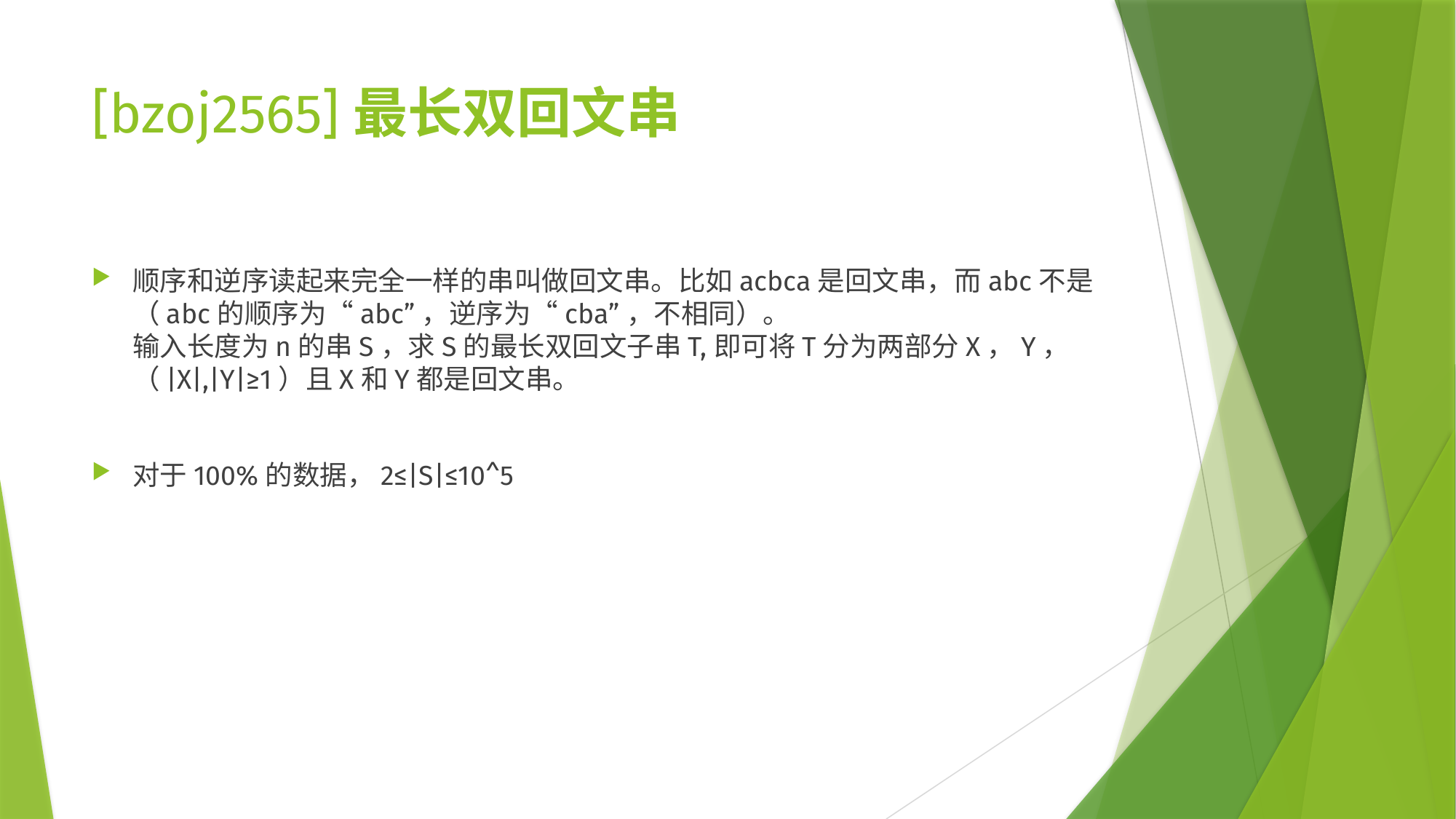

# [bzoj2565]最长双回文串
顺序和逆序读起来完全一样的串叫做回文串。比如acbca是回文串，而abc不是（abc的顺序为“abc”，逆序为“cba”，不相同）。
输入长度为n的串S，求S的最长双回文子串T,即可将T分为两部分X，Y，（|X|,|Y|≥1）且X和Y都是回文串。

对于100%的数据，2≤|S|≤10^5